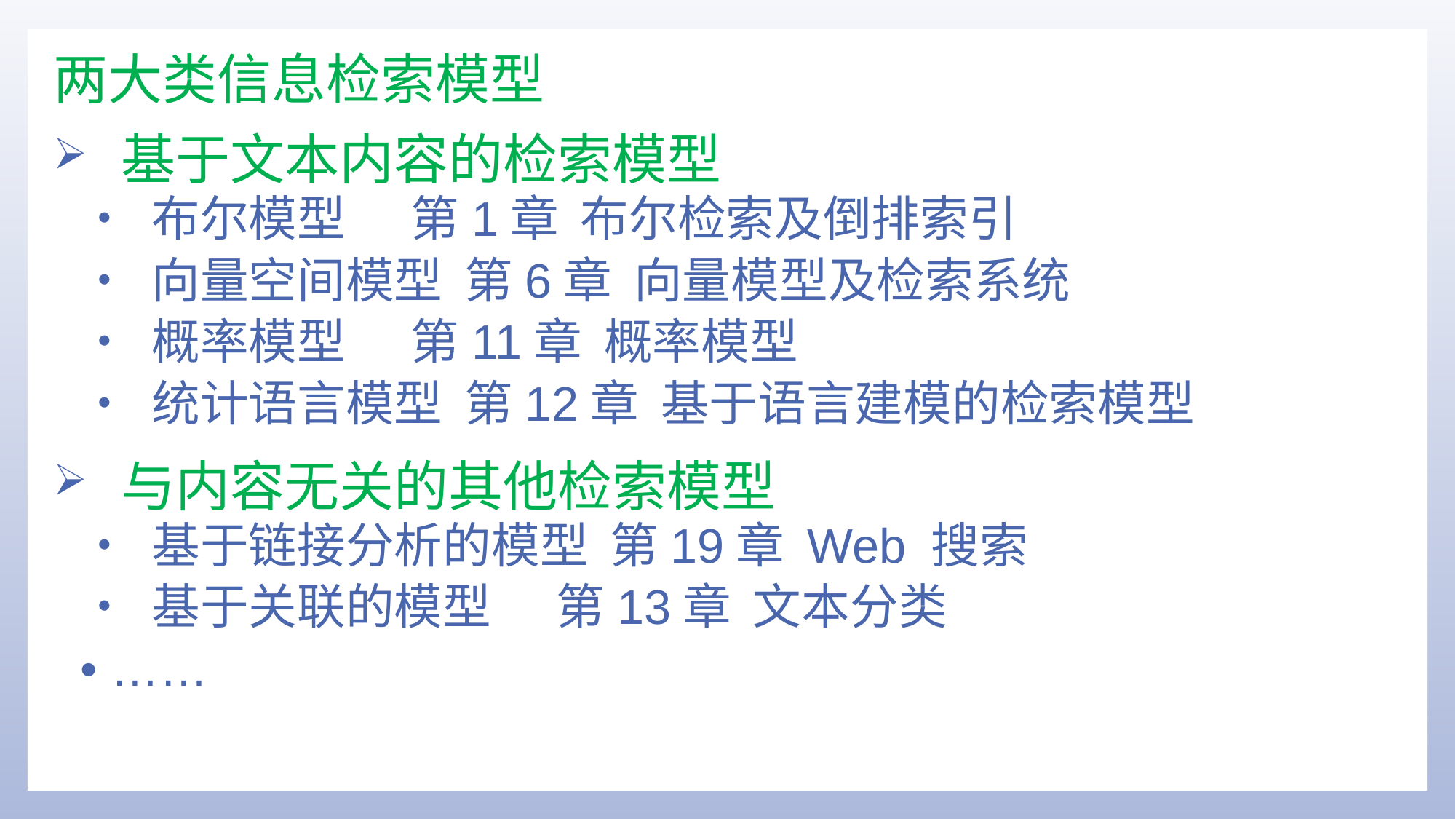

两大类信息检索模型
基于文本内容的检索模型
• 布尔模型      第1章  布尔检索及倒排索引
• 向量空间模型  第6章  向量模型及检索系统
• 概率模型      第11章  概率模型
• 统计语言模型  第12章  基于语言建模的检索模型
与内容无关的其他检索模型
• 基于链接分析的模型  第19章 Web 搜索
• 基于关联的模型      第13章  文本分类
• ……